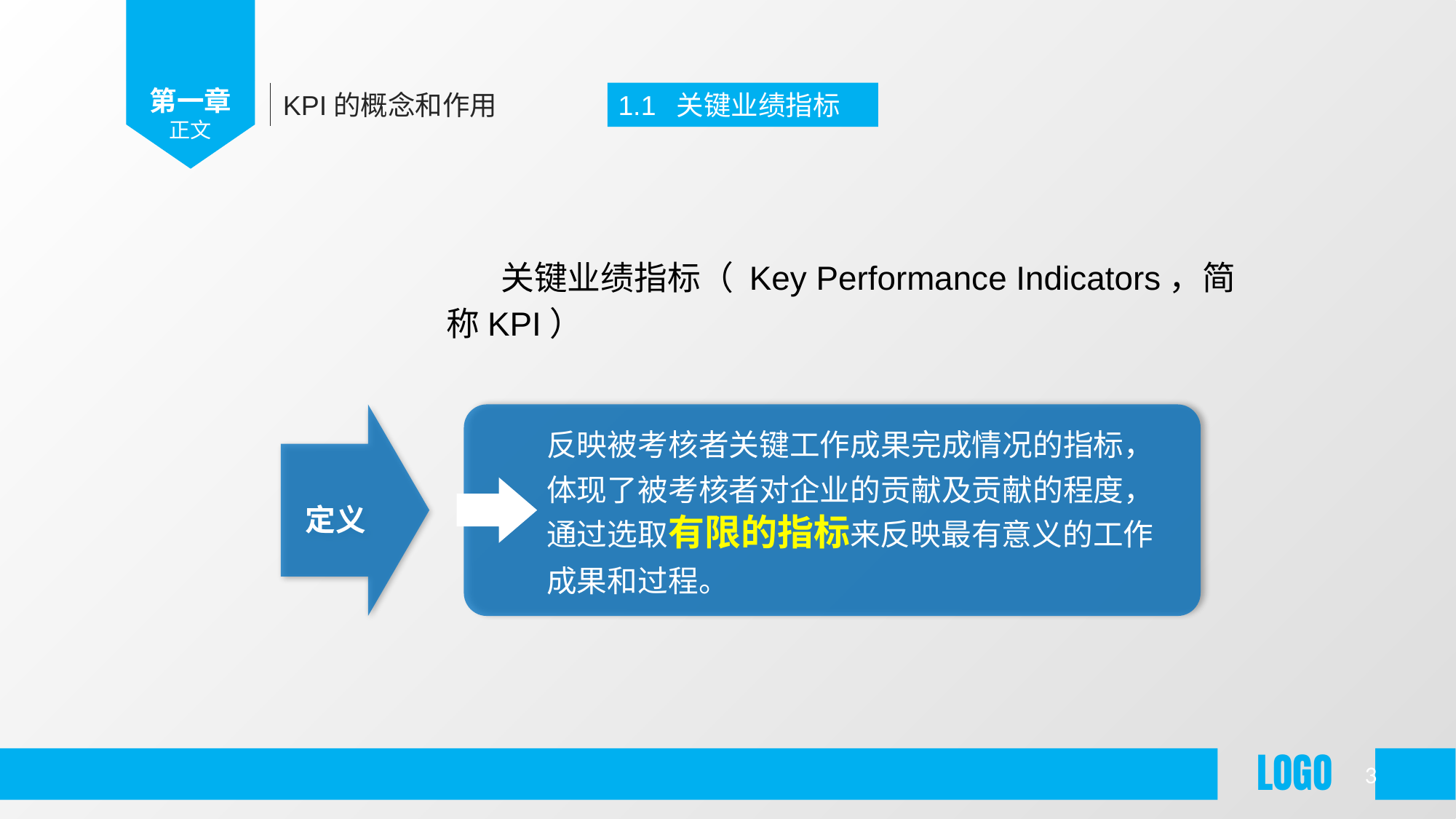

关键业绩指标（ Key Performance Indicators，简称KPI）
定义

反映被考核者关键工作成果完成情况的指标，体现了被考核者对企业的贡献及贡献的程度，通过选取有限的指标来反映最有意义的工作成果和过程。